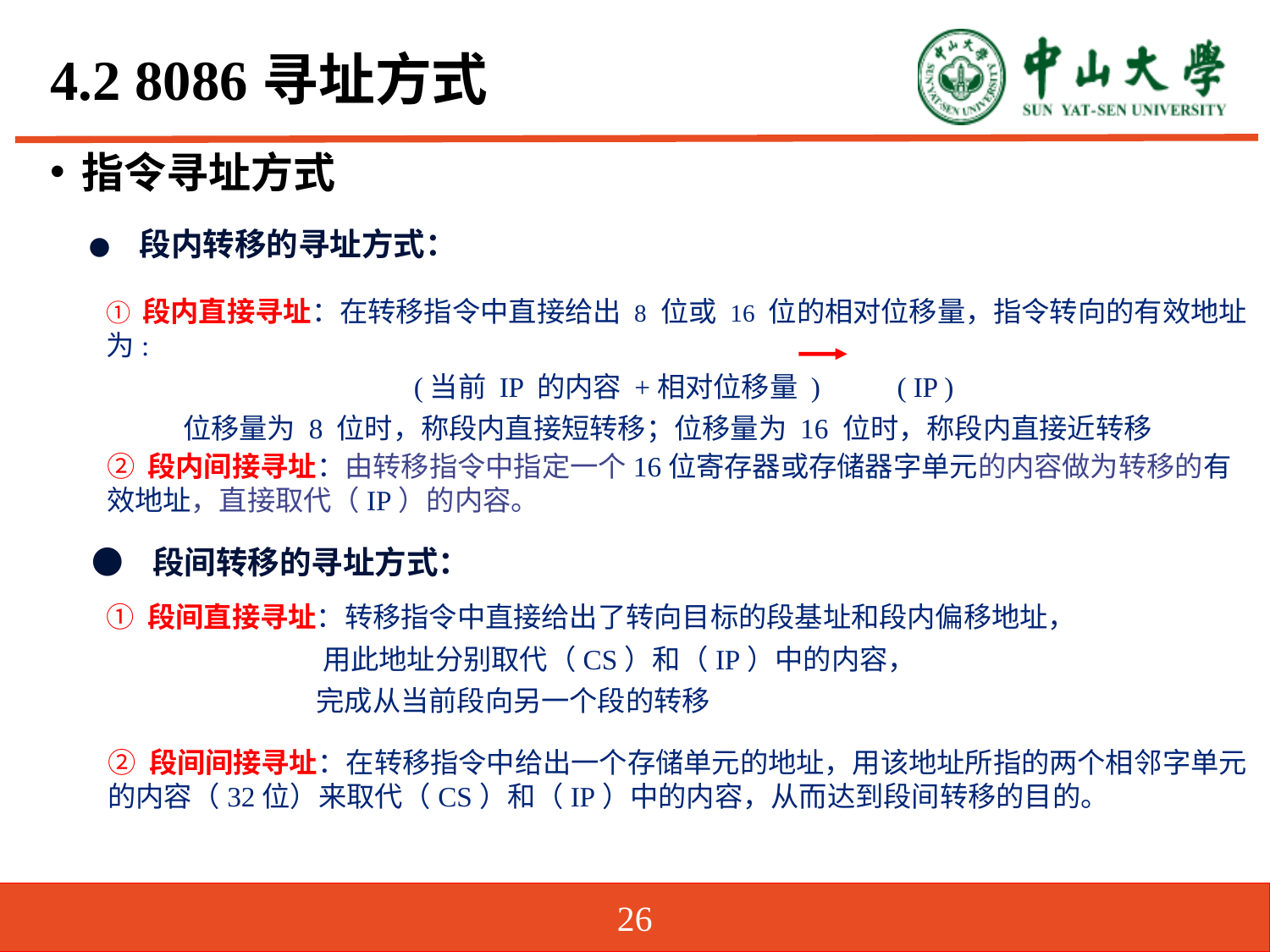

# 4.2 8086寻址方式
指令寻址方式
●   段内转移的寻址方式：
① 段内直接寻址：在转移指令中直接给出 8 位或 16 位的相对位移量，指令转向的有效地址为:
                                            (当前 IP 的内容 +相对位移量 )           ( IP )
           位移量为 8 位时，称段内直接短转移；位移量为 16 位时，称段内直接近转移

② 段内间接寻址：由转移指令中指定一个16位寄存器或存储器字单元的内容做为转移的有效地址，直接取代（IP）的内容。
●   段间转移的寻址方式：
① 段间直接寻址：转移指令中直接给出了转向目标的段基址和段内偏移地址，
                                 用此地址分别取代（CS）和（IP）中的内容，
                                完成从当前段向另一个段的转移
② 段间间接寻址：在转移指令中给出一个存储单元的地址，用该地址所指的两个相邻字单元的内容（32位）来取代（CS）和（IP）中的内容，从而达到段间转移的目的。
26